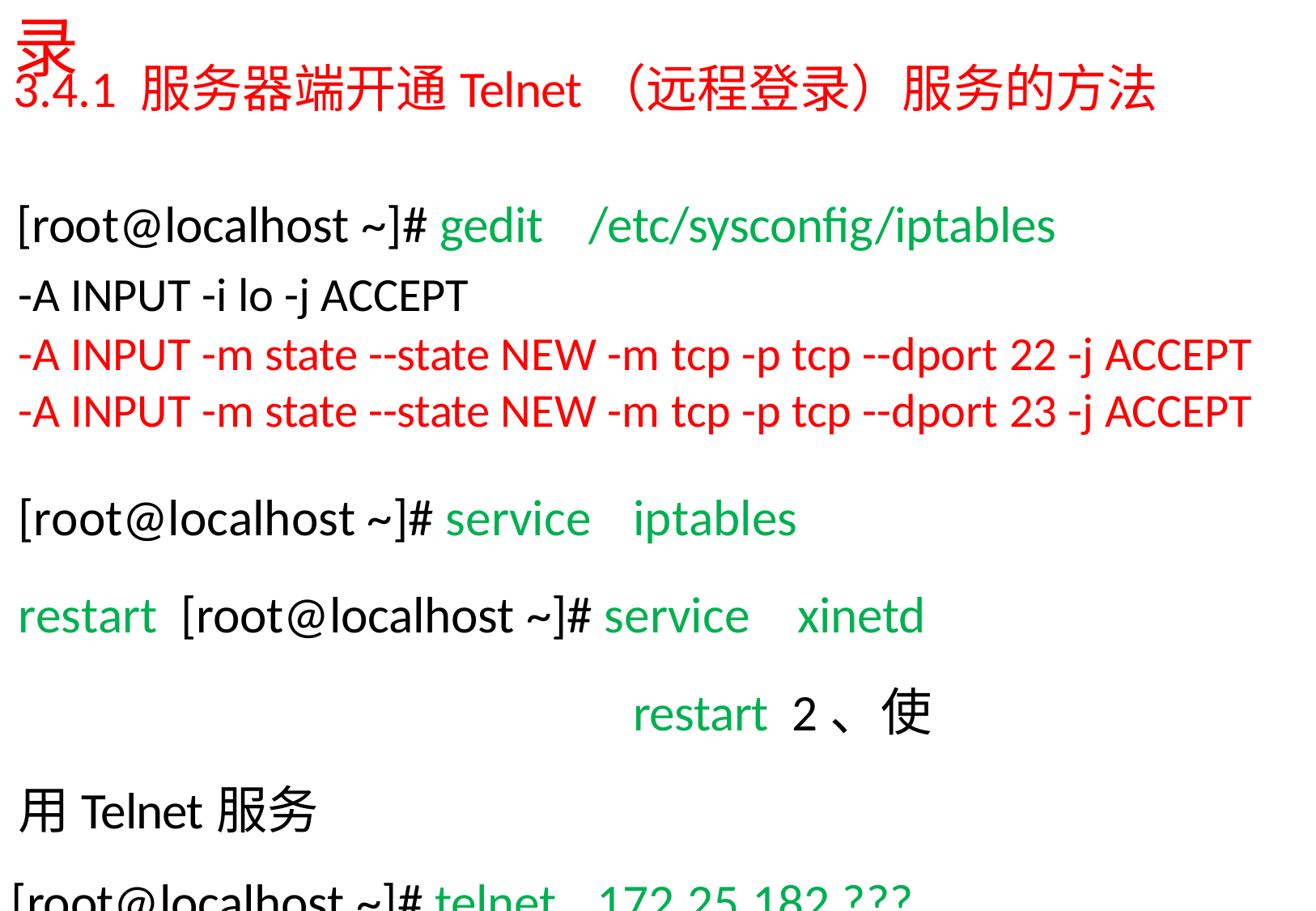

# 3.4 Telnet远程登录
3.4.1 服务器端开通Telnet（远程登录）服务的方法

[root@localhost ~]# gedit	/etc/sysconfig/iptables
-A INPUT -i lo -j ACCEPT
-A INPUT -m state --state NEW -m tcp -p tcp --dport 22 -j ACCEPT
-A INPUT -m state --state NEW -m tcp -p tcp --dport 23 -j ACCEPT
[root@localhost ~]# service	iptables		restart  [root@localhost ~]# service	xinetd	restart  2、使用Telnet服务
[root@localhost ~]# telnet	172.25.182.???